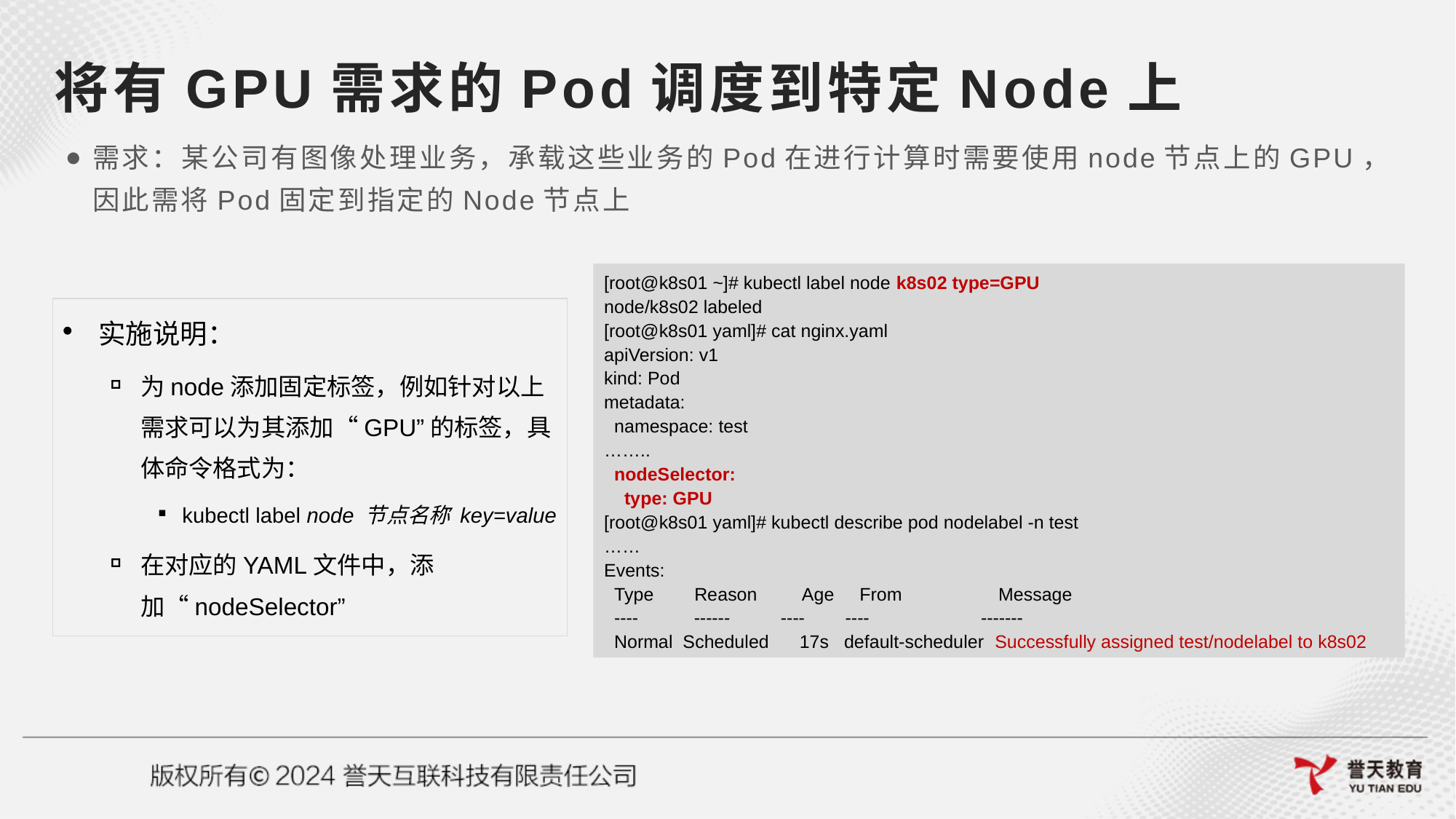

# 将有GPU需求的Pod调度到特定Node上
需求：某公司有图像处理业务，承载这些业务的Pod在进行计算时需要使用node节点上的GPU，因此需将Pod固定到指定的Node节点上
[root@k8s01 ~]# kubectl label node k8s02 type=GPU
node/k8s02 labeled
[root@k8s01 yaml]# cat nginx.yaml
apiVersion: v1
kind: Pod
metadata:
  namespace: test
……..
  nodeSelector:
    type: GPU
[root@k8s01 yaml]# kubectl describe pod nodelabel -n test
……
Events:
  Type        Reason         Age     From                   Message
  ----           ------          ----        ----                      -------
  Normal  Scheduled      17s   default-scheduler  Successfully assigned test/nodelabel to k8s02
实施说明：
为node添加固定标签，例如针对以上需求可以为其添加“GPU”的标签，具体命令格式为：
kubectl label node 节点名称 key=value
在对应的YAML文件中，添加“nodeSelector”